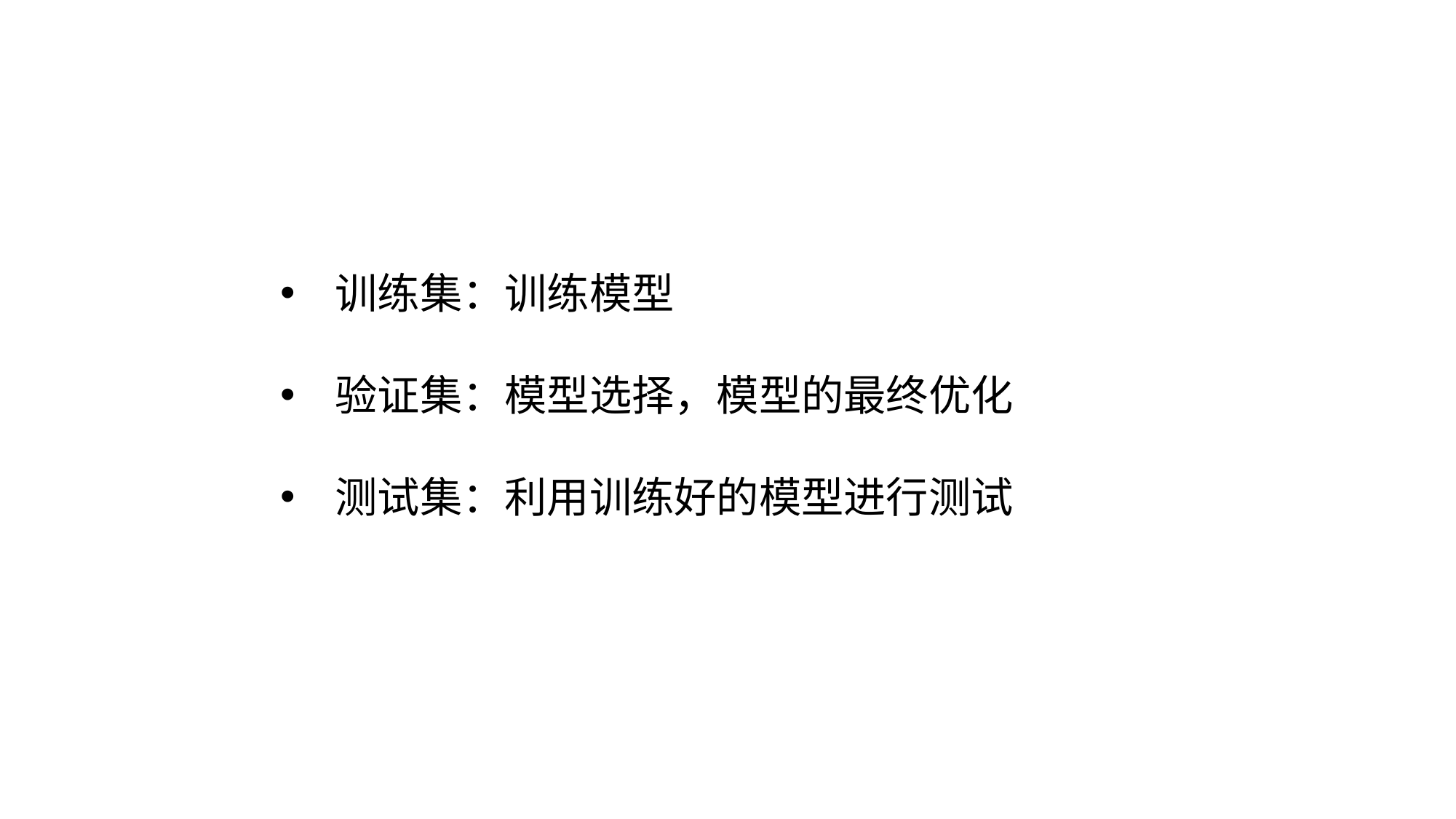

训练集：训练模型

验证集：模型选择，模型的最终优化

测试集：利用训练好的模型进行测试